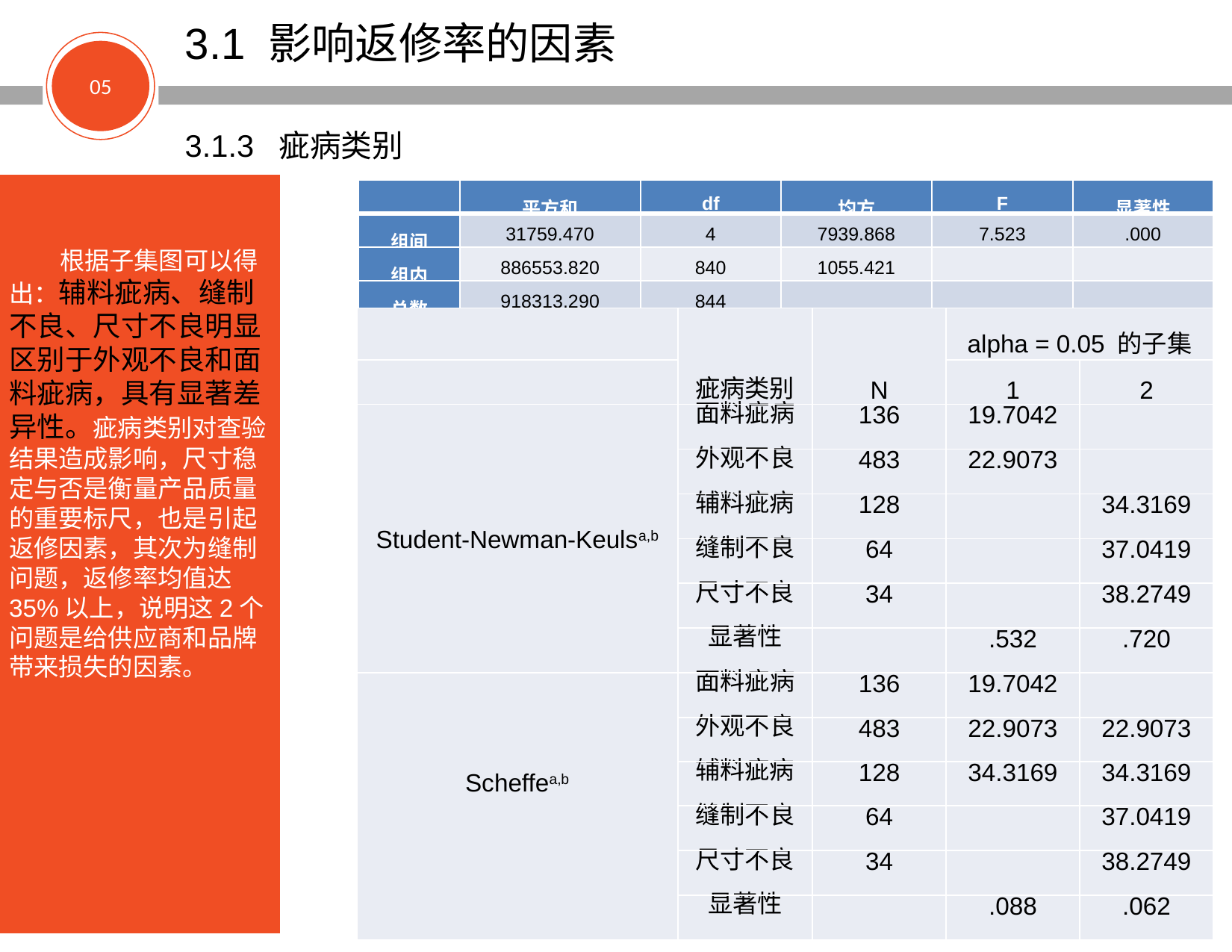

3.1 影响返修率的因素

05

3.1.3  疵病类别

|  | 平方和 | df | 均方 | F | 显著性 |
| --- | --- | --- | --- | --- | --- |
| 组间 | 31759.470 | 4 | 7939.868 | 7.523 | .000 |
| 组内 | 886553.820 | 840 | 1055.421 |  |  |
| 总数 | 918313.290 | 844 |  |  |  |
        根据子集图可以得出：辅料疵病、缝制不良、尺寸不良明显区别于外观不良和面料疵病，具有显著差异性。疵病类别对查验结果造成影响，尺寸稳定与否是衡量产品质量的重要标尺，也是引起返修因素，其次为缝制问题，返修率均值达35%以上，说明这2个问题是给供应商和品牌带来损失的因素。
|  | 疵病类别 | N | alpha = 0.05 的子集 |  |
| --- | --- | --- | --- | --- |
|  |  |  | 1 | 2 |
| Student-Newman-Keulsa,b | 面料疵病 | 136 | 19.7042 |  |
|  | 外观不良 | 483 | 22.9073 |  |
|  | 辅料疵病 | 128 |  | 34.3169 |
|  | 缝制不良 | 64 |  | 37.0419 |
|  | 尺寸不良 | 34 |  | 38.2749 |
|  | 显著性 |  | .532 | .720 |
| Scheffea,b | 面料疵病 | 136 | 19.7042 |  |
|  | 外观不良 | 483 | 22.9073 | 22.9073 |
|  | 辅料疵病 | 128 | 34.3169 | 34.3169 |
|  | 缝制不良 | 64 |  | 37.0419 |
|  | 尺寸不良 | 34 |  | 38.2749 |
|  | 显著性 |  | .088 | .062 |